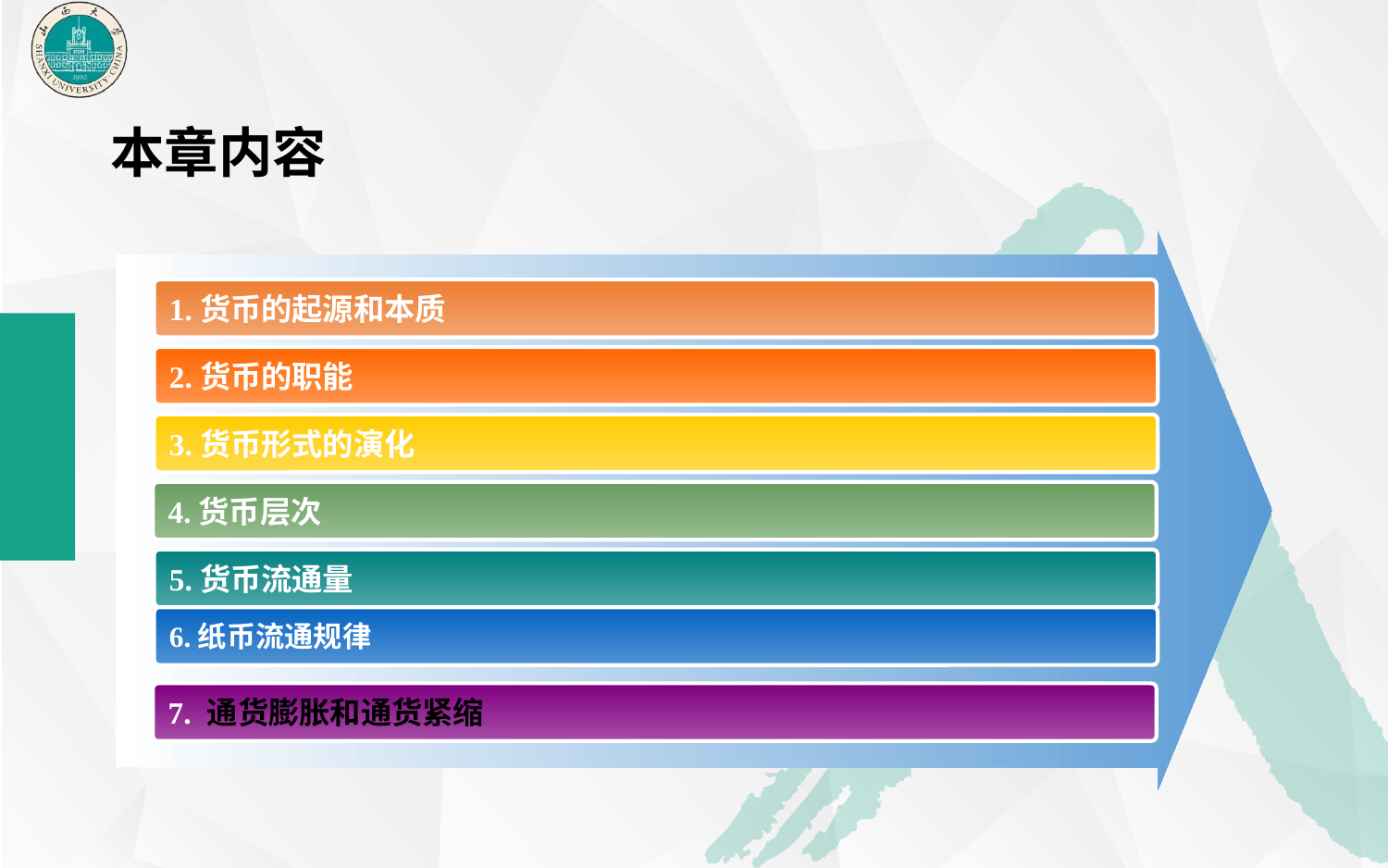

本章内容

1.货币的起源和本质
2.货币的职能
3.货币形式的演化
4.货币层次
5.货币流通量
6.纸币流通规律
7. 通货膨胀和通货紧缩